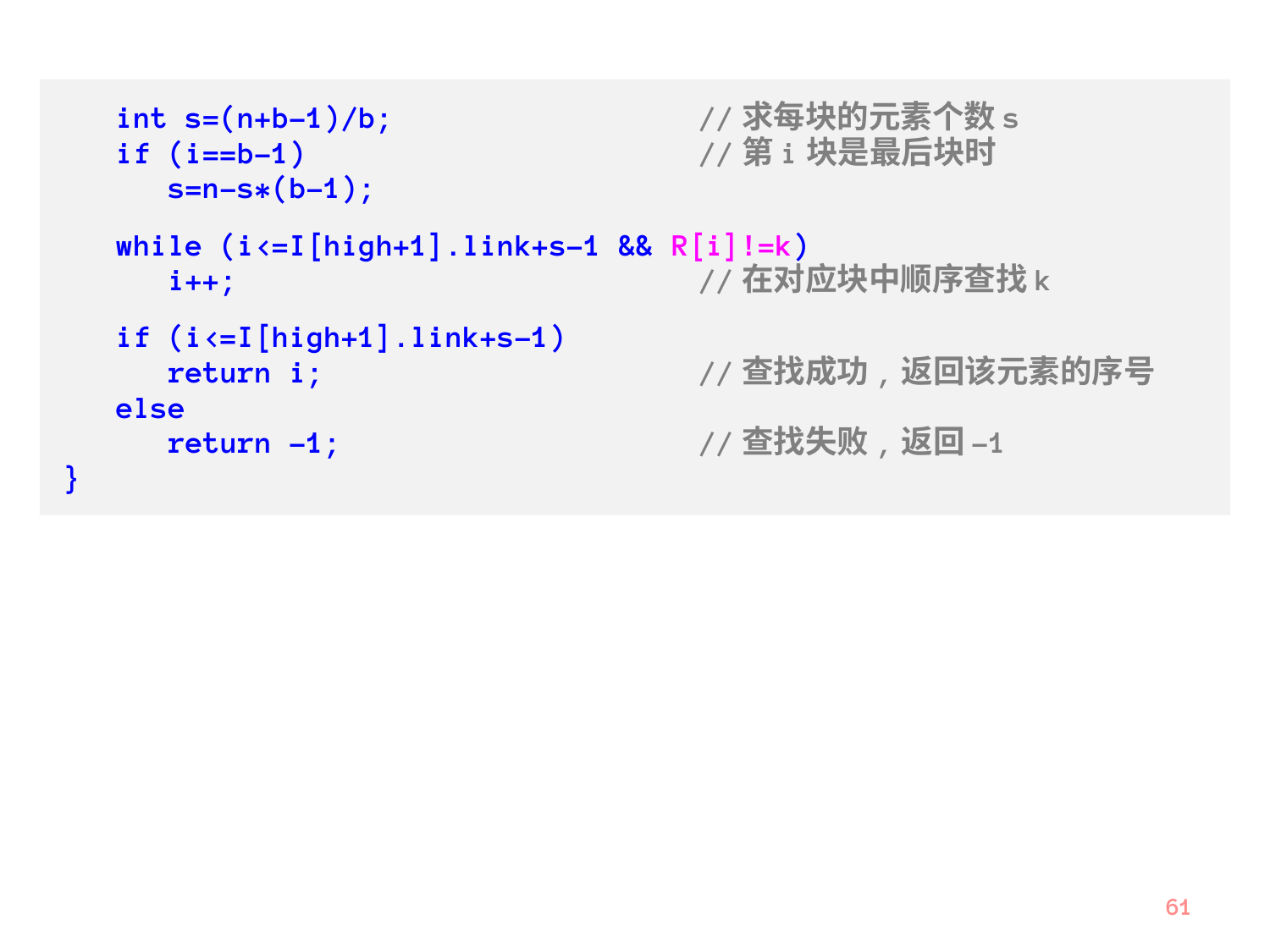

int s=(n+b-1)/b;			//求每块的元素个数s
   if (i==b-1)				//第i块是最后块时
      s=n-s*(b-1);
   while (i<=I[high+1].link+s-1 && R[i]!=k)
      i++;				//在对应块中顺序查找k
   if (i<=I[high+1].link+s-1)
      return i;			//查找成功,返回该元素的序号
   else
      return -1;			//查找失败,返回-1
}
61